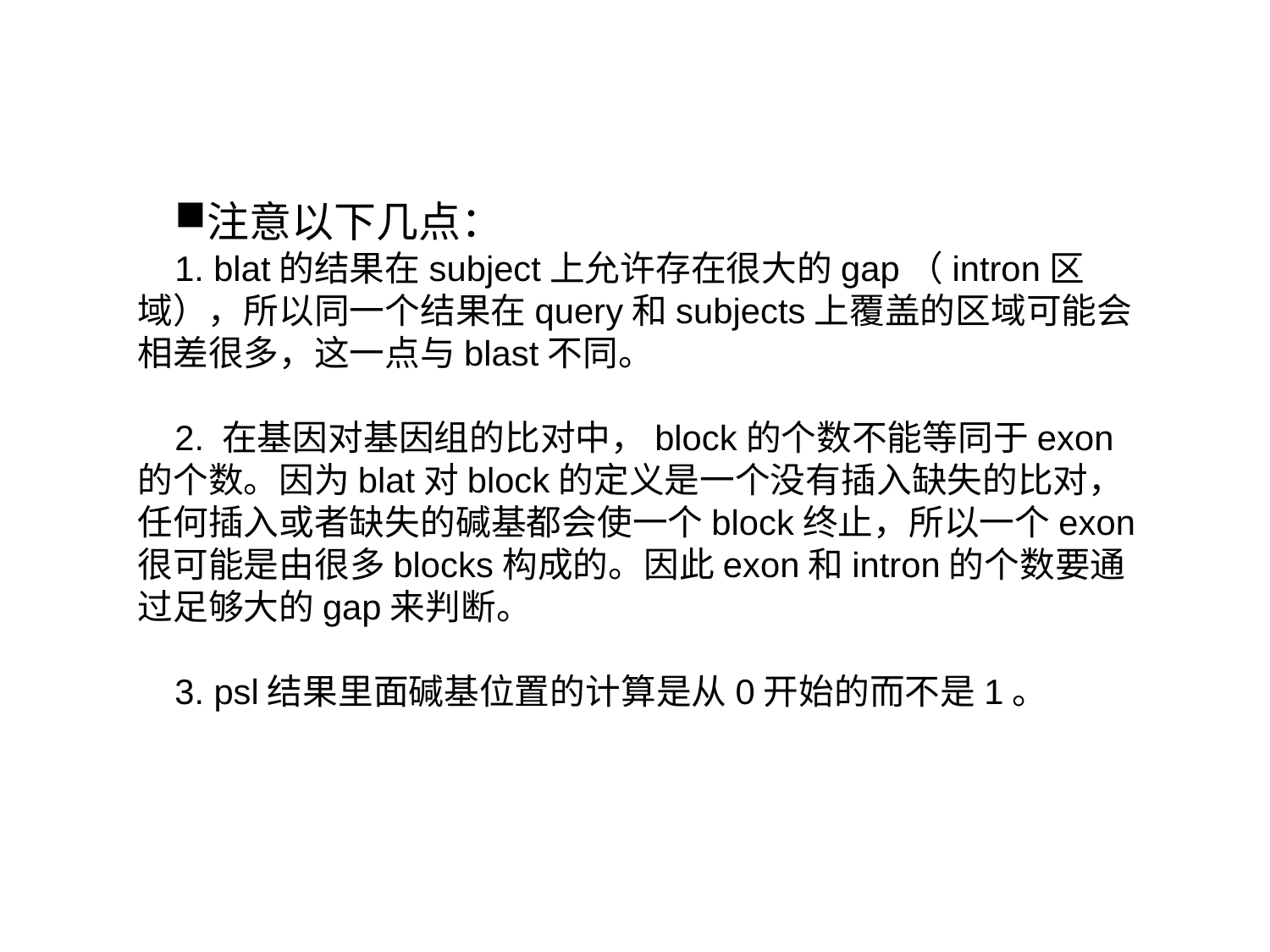

#

注意以下几点：
1. blat的结果在subject上允许存在很大的gap（intron区域），所以同一个结果在query和subjects上覆盖的区域可能会相差很多，这一点与blast不同。

2. 在基因对基因组的比对中，block的个数不能等同于exon的个数。因为blat对block的定义是一个没有插入缺失的比对，任何插入或者缺失的碱基都会使一个block终止，所以一个exon很可能是由很多blocks构成的。因此exon和intron的个数要通过足够大的gap来判断。

3. psl结果里面碱基位置的计算是从0开始的而不是1。